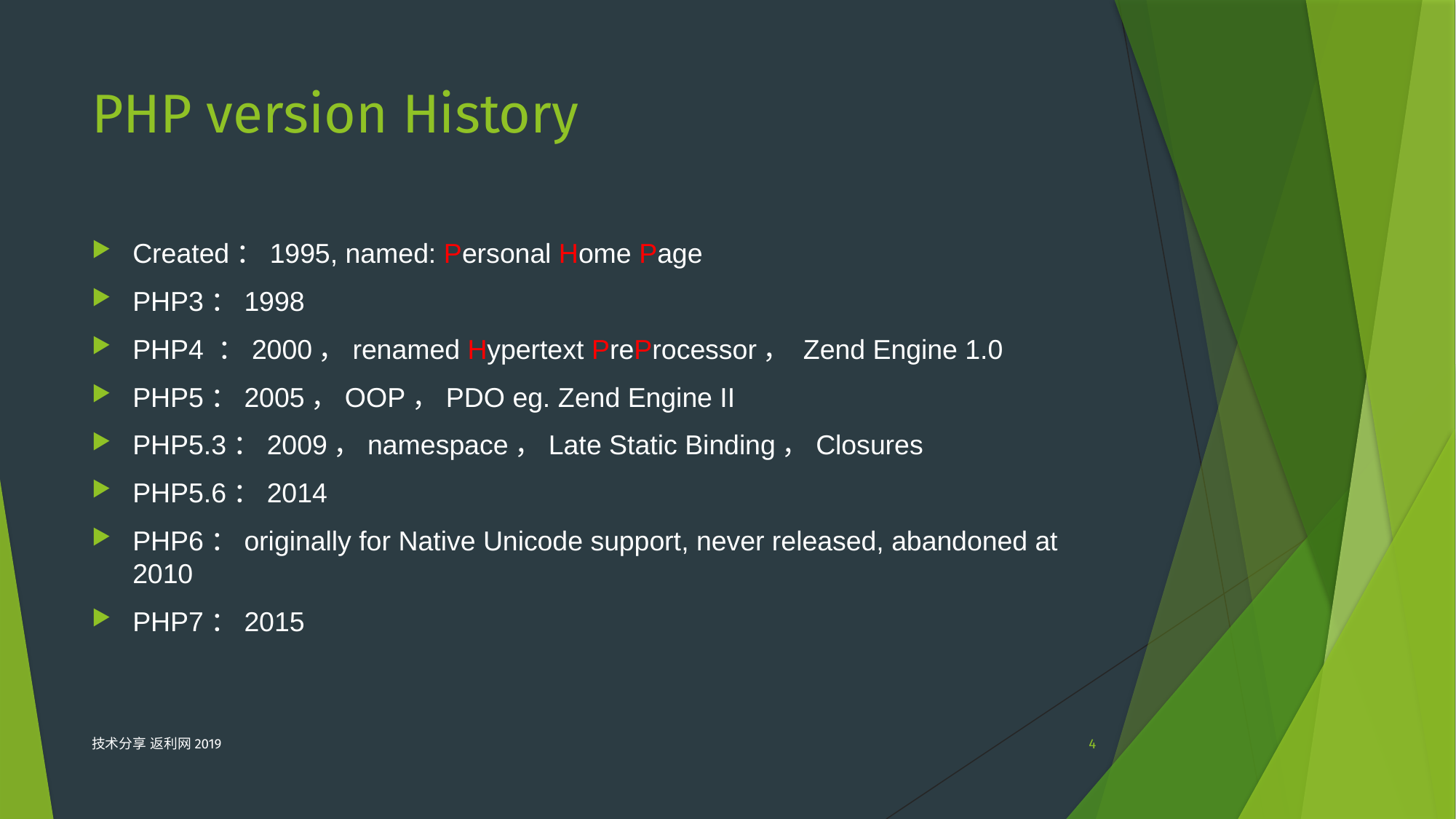

# PHP version History
Created：1995, named: Personal Home Page
PHP3：1998
PHP4 ：2000，renamed Hypertext PreProcessor， Zend Engine 1.0
PHP5：2005，OOP，PDO eg. Zend Engine II
PHP5.3：2009，namespace，Late Static Binding，Closures
PHP5.6：2014
PHP6：originally for Native Unicode support, never released, abandoned at 2010
PHP7：2015

技术分享 返利网2019
4